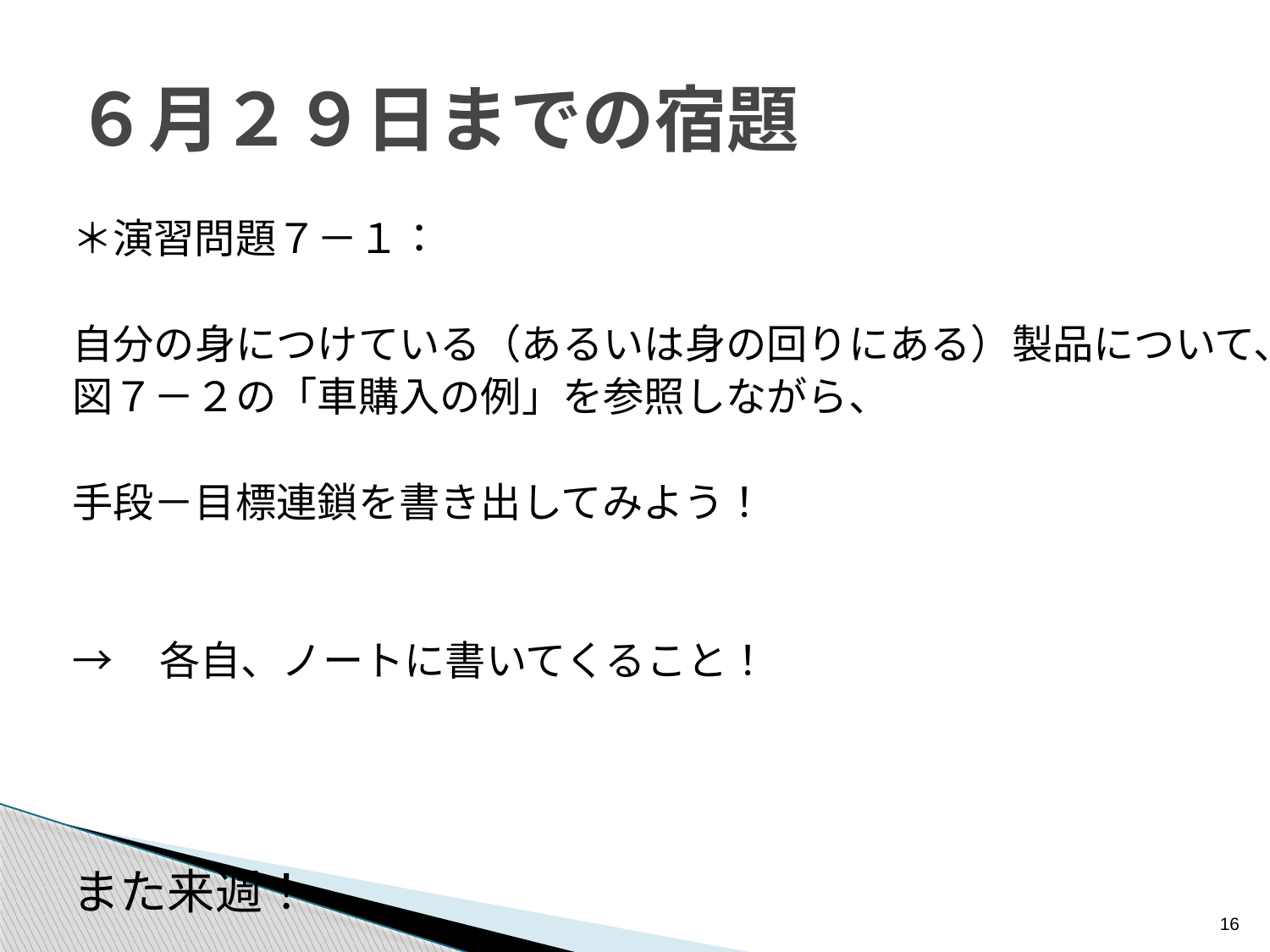

# ６月２９日までの宿題
＊演習問題７－１：

自分の身につけている（あるいは身の回りにある）製品について、
図７－２の「車購入の例」を参照しながら、

手段－目標連鎖を書き出してみよう！

→　各自、ノートに書いてくること！

						また来週！

16